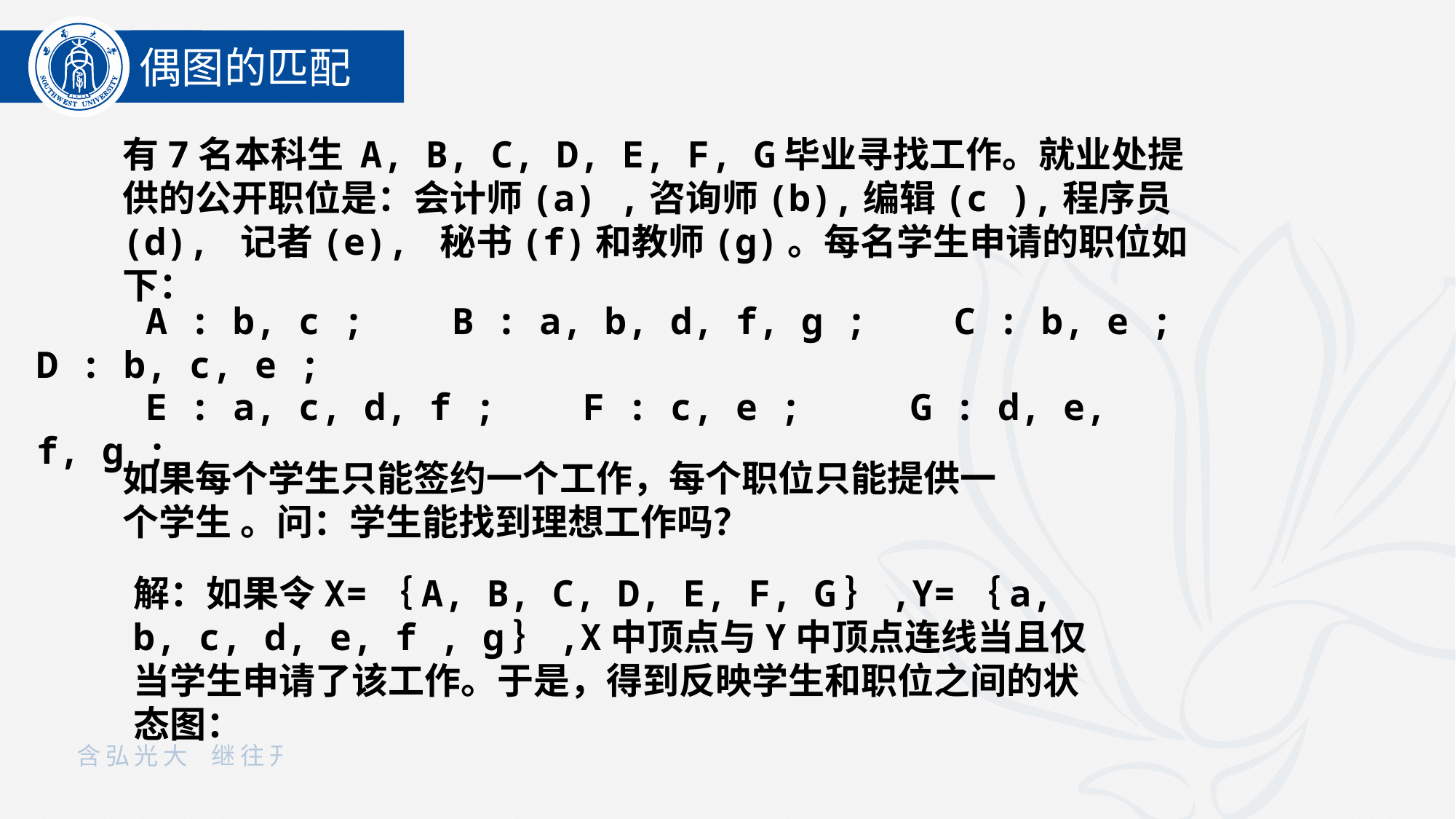

偶图的匹配
有7名本科生 A, B, C, D, E, F, G毕业寻找工作。就业处提供的公开职位是：会计师(a) ,咨询师(b),编辑(c ),程序员(d), 记者(e), 秘书(f)和教师(g)。每名学生申请的职位如下：
     A : b, c ;    B : a, b, d, f, g ;    C : b, e ;   D : b, c, e ;
     E : a, c, d, f ;    F : c, e ;     G : d, e, f, g ;
如果每个学生只能签约一个工作，每个职位只能提供一个学生 。问：学生能找到理想工作吗？
解：如果令X=｛A, B, C, D, E, F, G｝,Y=｛a, b, c, d, e, f , g｝,X中顶点与Y中顶点连线当且仅当学生申请了该工作。于是，得到反映学生和职位之间的状态图：